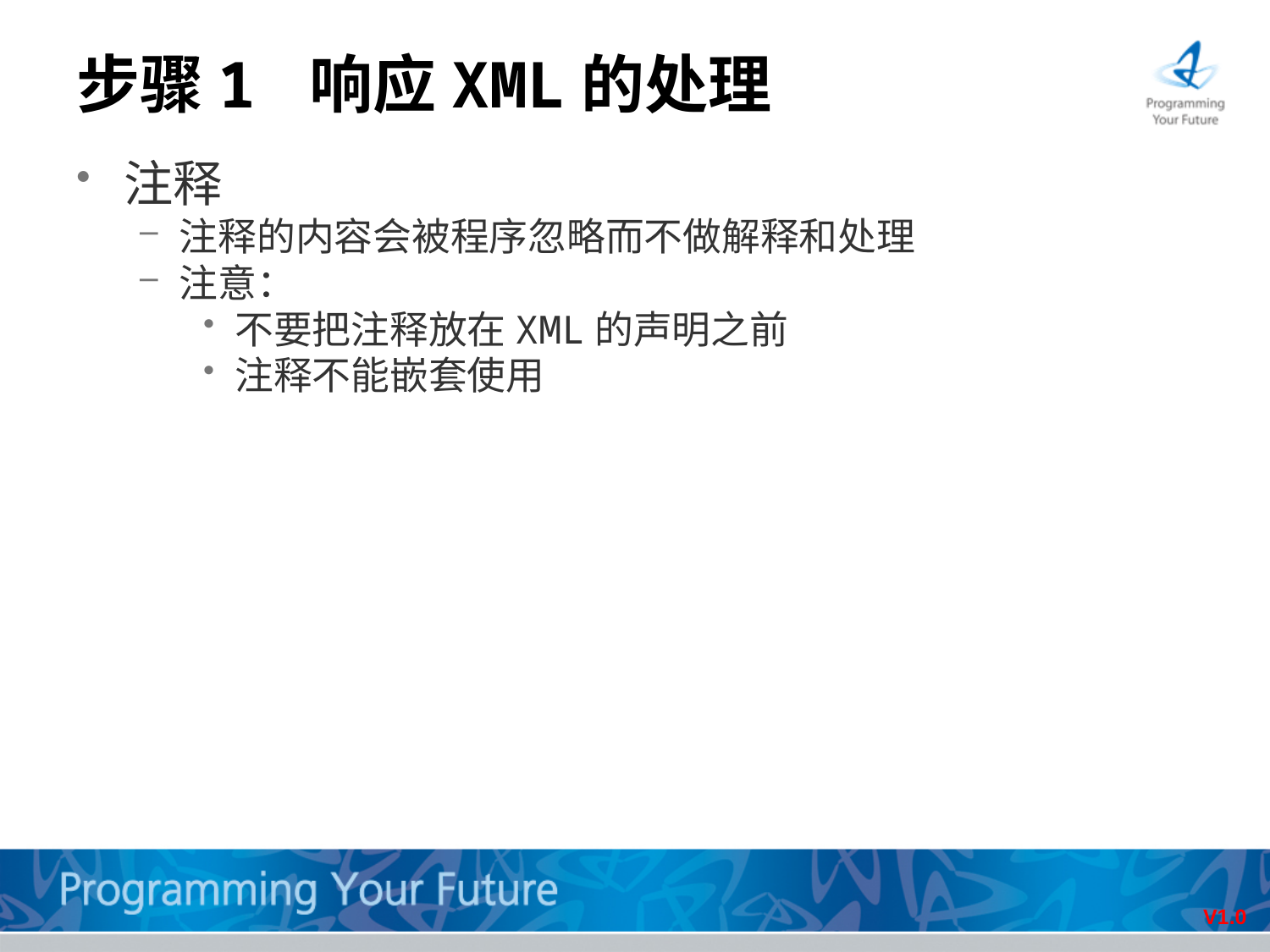

# 步骤1 响应XML的处理
注释
注释的内容会被程序忽略而不做解释和处理
注意：
不要把注释放在XML的声明之前
注释不能嵌套使用